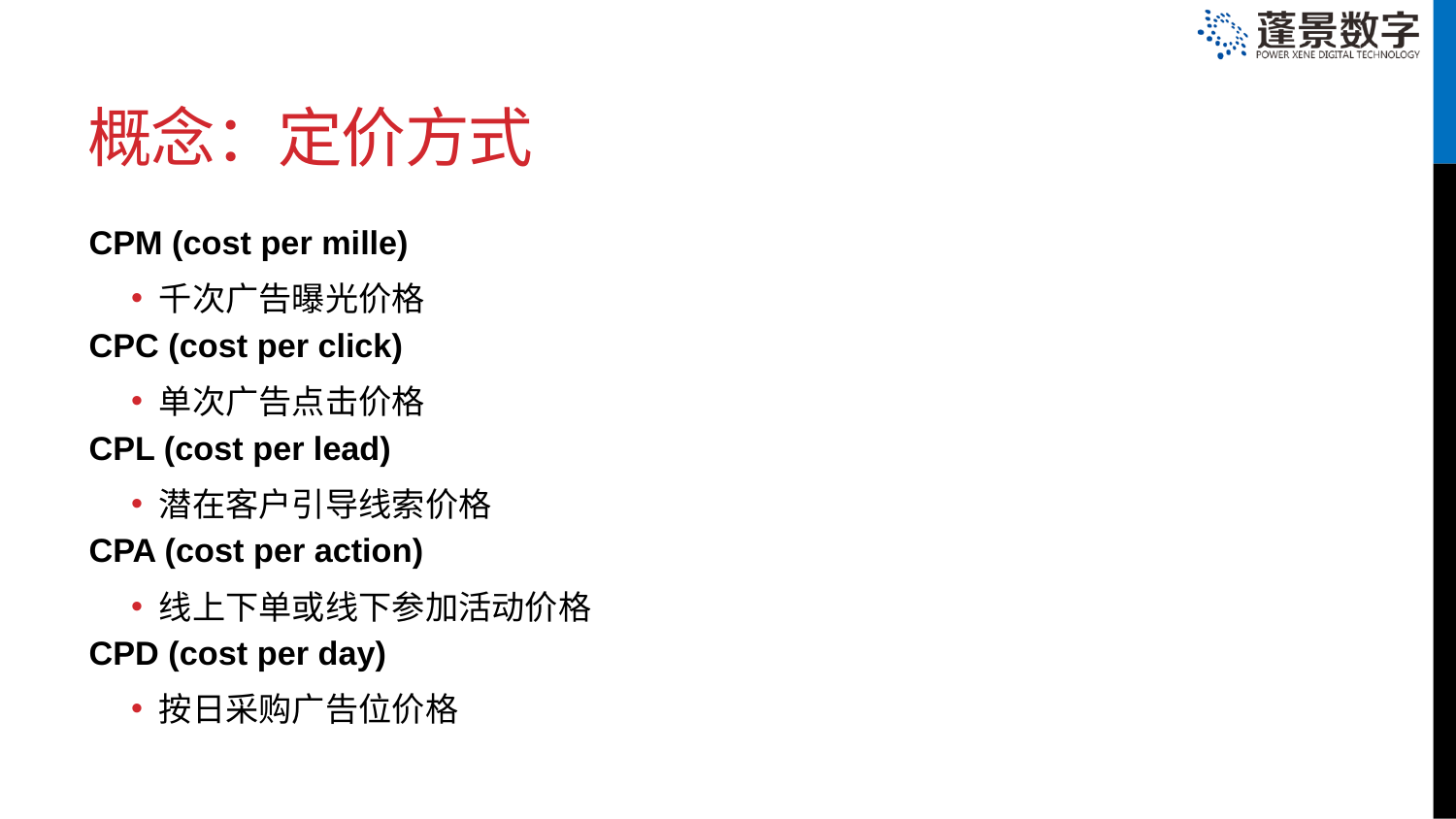

# 概念：定价方式
CPM (cost per mille)
千次广告曝光价格
CPC (cost per click)
单次广告点击价格
CPL (cost per lead)
潜在客户引导线索价格
CPA (cost per action)
线上下单或线下参加活动价格
CPD (cost per day)
按日采购广告位价格